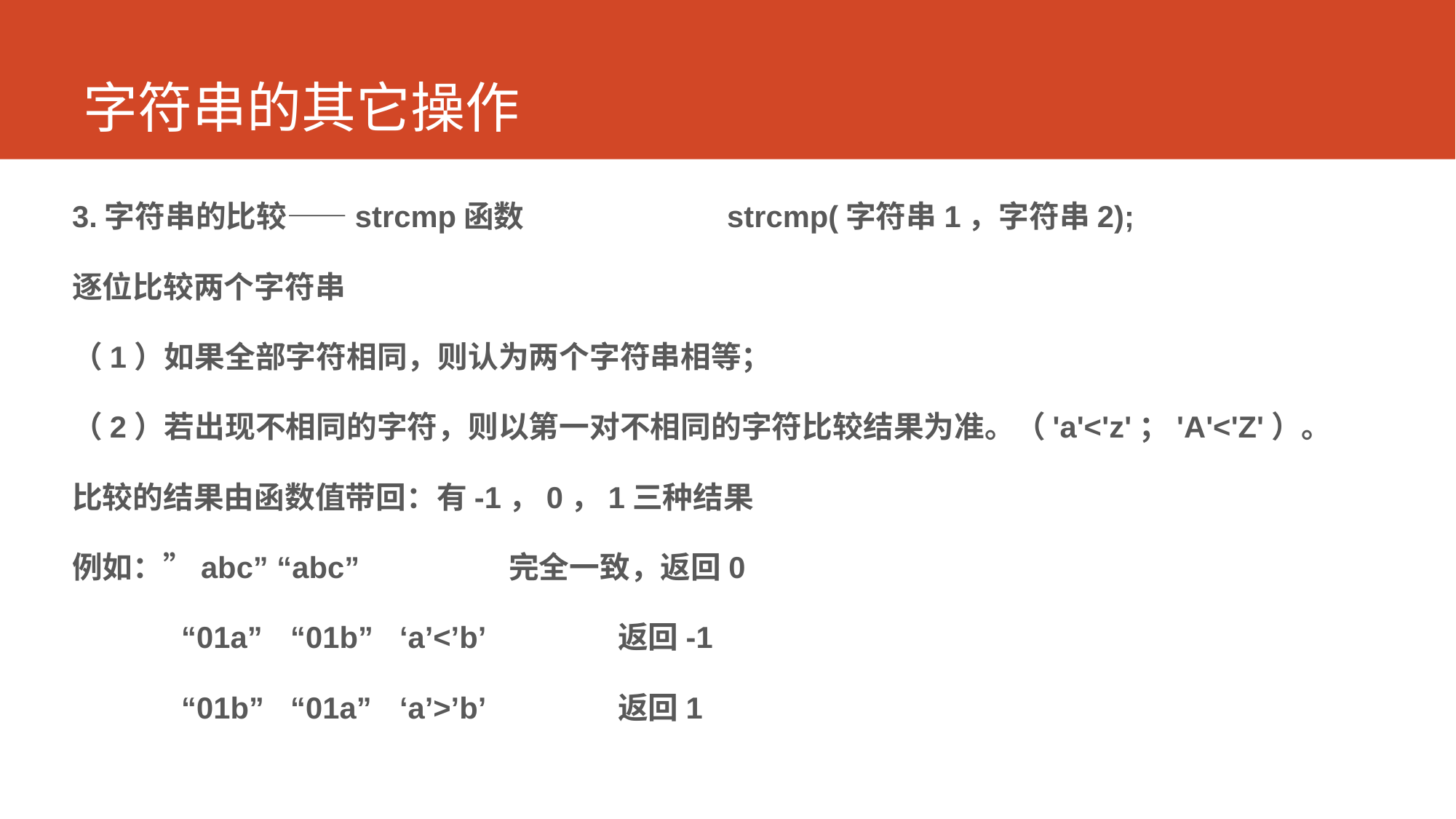

# 字符串的其它操作
3.字符串的比较——strcmp函数		strcmp(字符串1，字符串2);
逐位比较两个字符串
（1）如果全部字符相同，则认为两个字符串相等；
（2）若出现不相同的字符，则以第一对不相同的字符比较结果为准。（'a'<'z'；'A'<'Z'）。
比较的结果由函数值带回：有-1，0，1三种结果
例如：”abc” “abc”		完全一致，返回0
	“01a” 	“01b” 	‘a’<’b’		返回-1
	“01b” 	“01a” 	‘a’>’b’		返回1